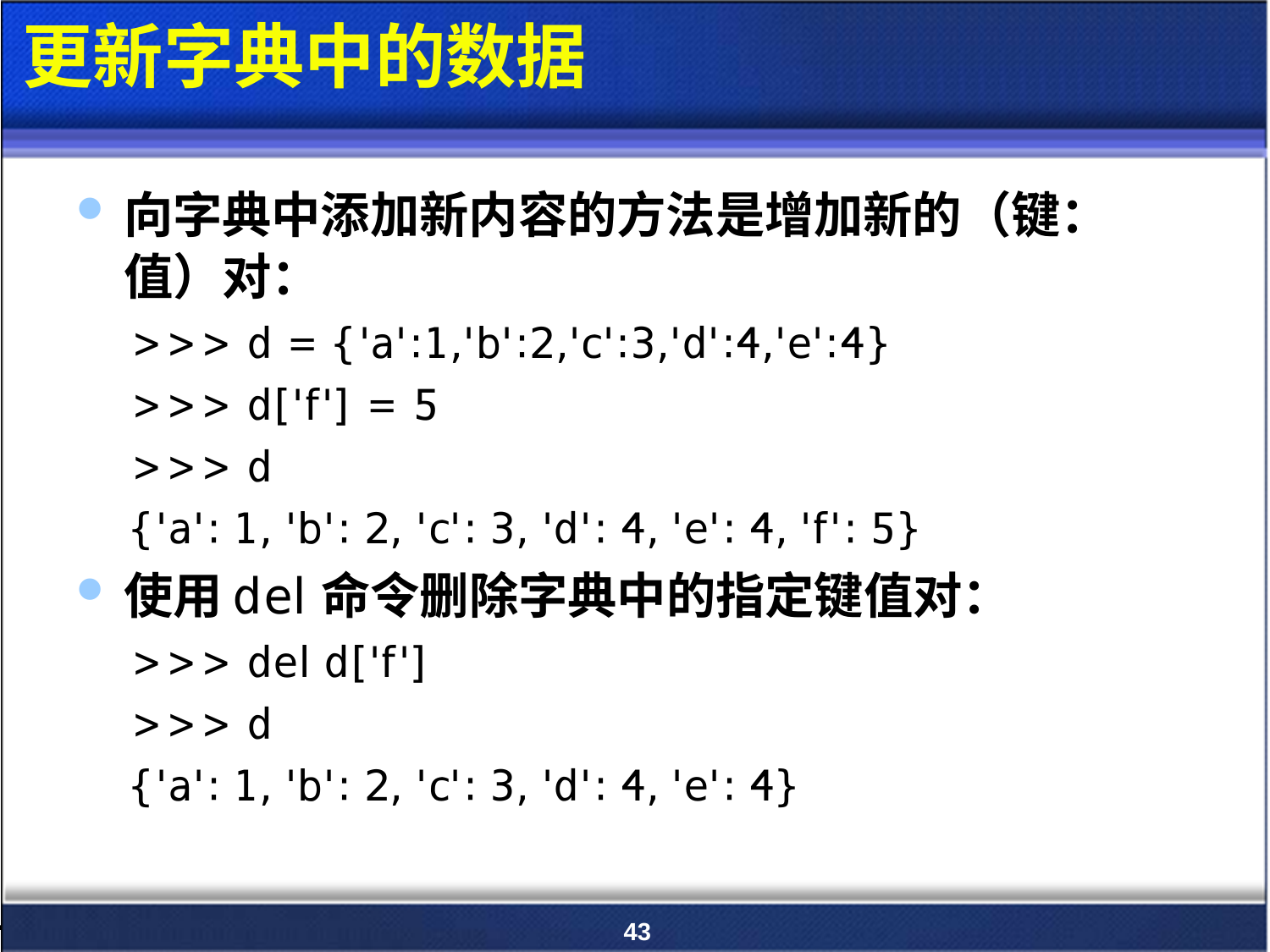

# 更新字典中的数据
向字典中添加新内容的方法是增加新的（键：值）对：
>>> d = {'a':1,'b':2,'c':3,'d':4,'e':4}
>>> d['f'] = 5
>>> d
{'a': 1, 'b': 2, 'c': 3, 'd': 4, 'e': 4, 'f': 5}
使用del命令删除字典中的指定键值对：
>>> del d['f']
>>> d
{'a': 1, 'b': 2, 'c': 3, 'd': 4, 'e': 4}

43